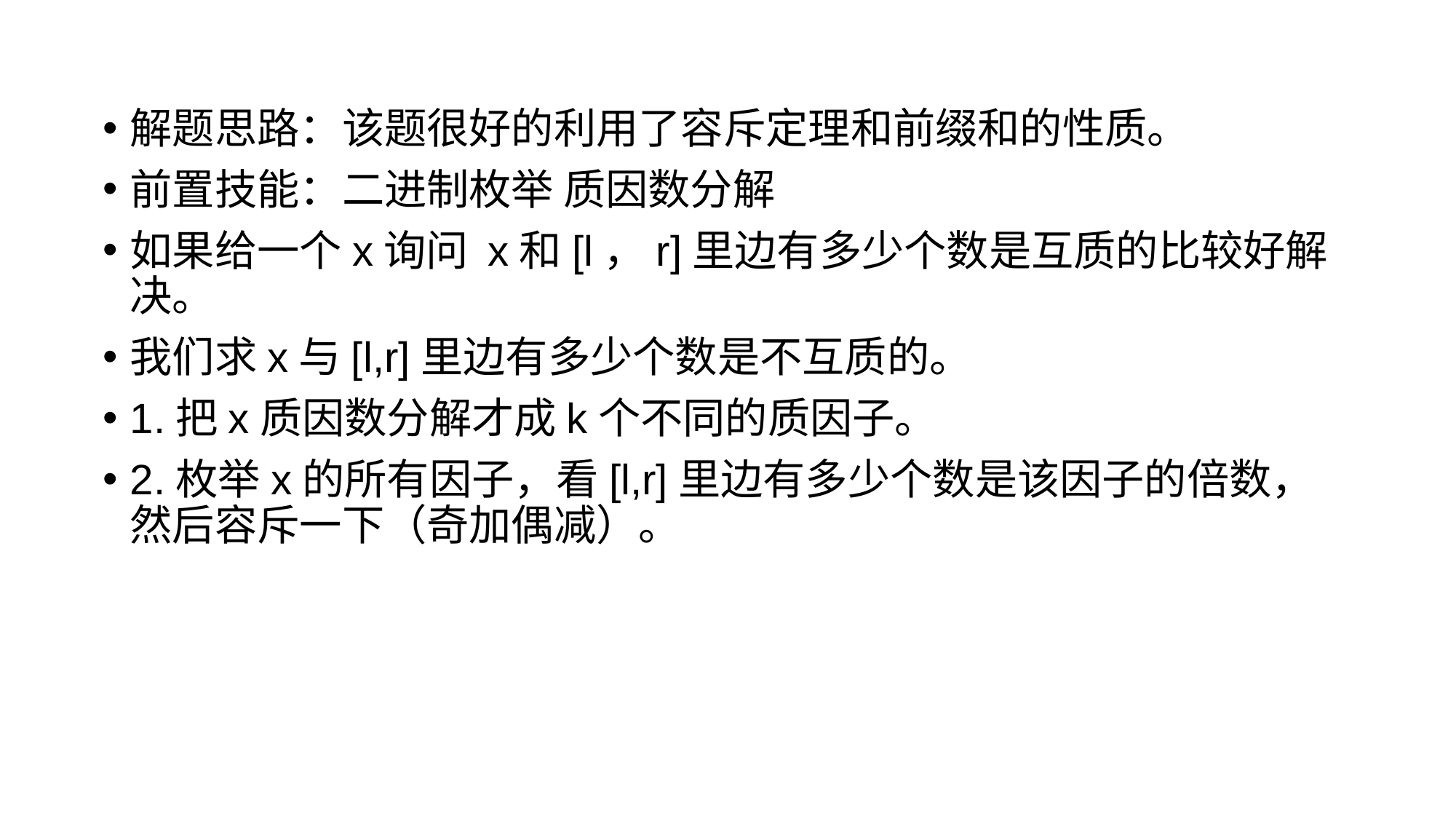

解题思路：该题很好的利用了容斥定理和前缀和的性质。
前置技能：二进制枚举 质因数分解
如果给一个x询问 x和[l，r]里边有多少个数是互质的比较好解决。
我们求x与[l,r]里边有多少个数是不互质的。
1.把x质因数分解才成k个不同的质因子。
2.枚举x的所有因子，看[l,r]里边有多少个数是该因子的倍数，然后容斥一下（奇加偶减）。